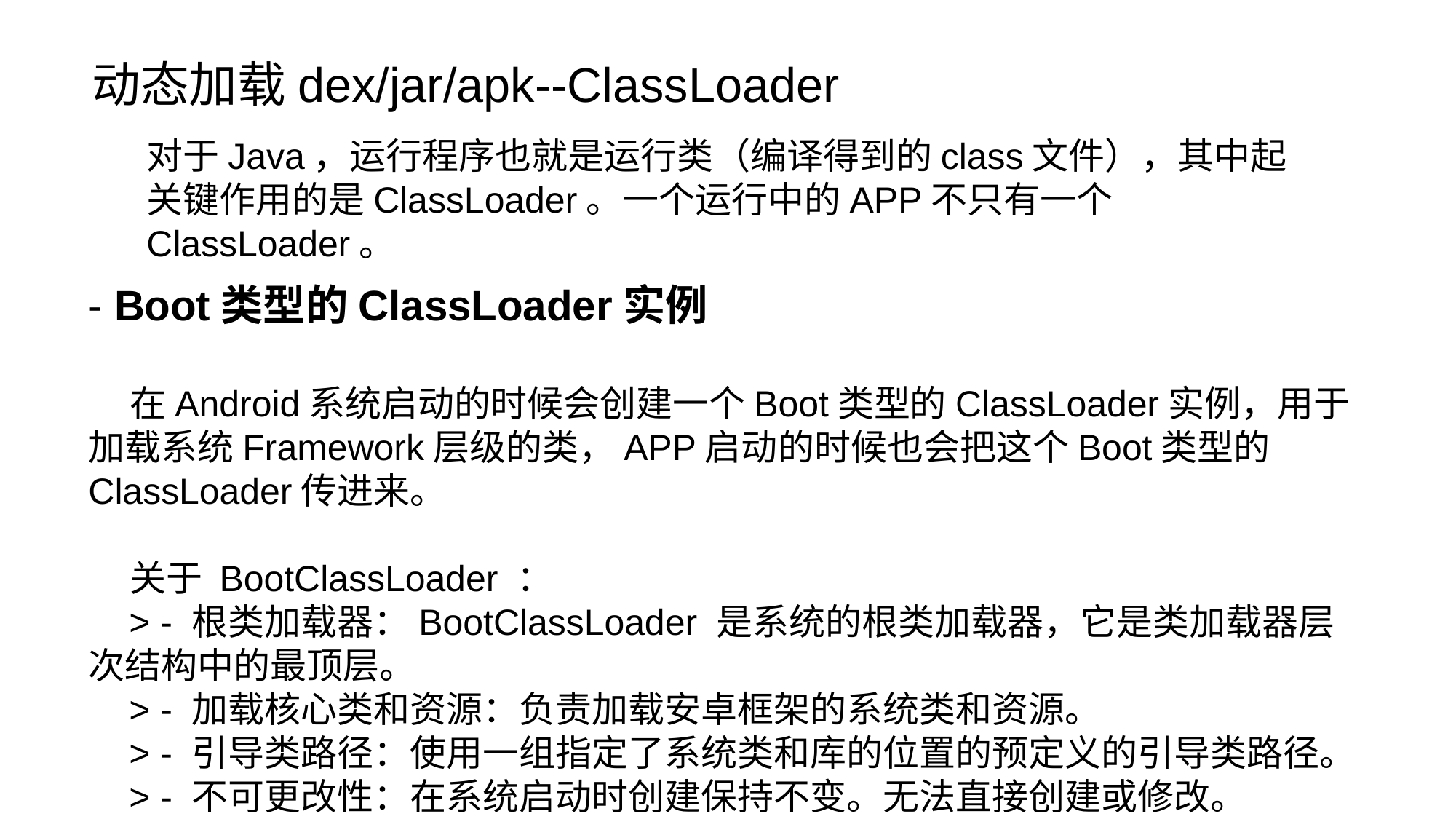

动态加载dex/jar/apk--ClassLoader
对于Java，运行程序也就是运行类（编译得到的class文件），其中起关键作用的是ClassLoader。一个运行中的APP不只有一个ClassLoader。

- Boot类型的ClassLoader实例

    在Android系统启动的时候会创建一个Boot类型的ClassLoader实例，用于加载系统Framework层级的类，APP启动的时候也会把这个Boot类型的ClassLoader传进来。

    关于 BootClassLoader ：
    > - 根类加载器：BootClassLoader 是系统的根类加载器，它是类加载器层次结构中的最顶层。
    > - 加载核心类和资源：负责加载安卓框架的系统类和资源。
    > - 引导类路径：使用一组指定了系统类和库的位置的预定义的引导类路径。
    > - 不可更改性：在系统启动时创建保持不变。无法直接创建或修改。